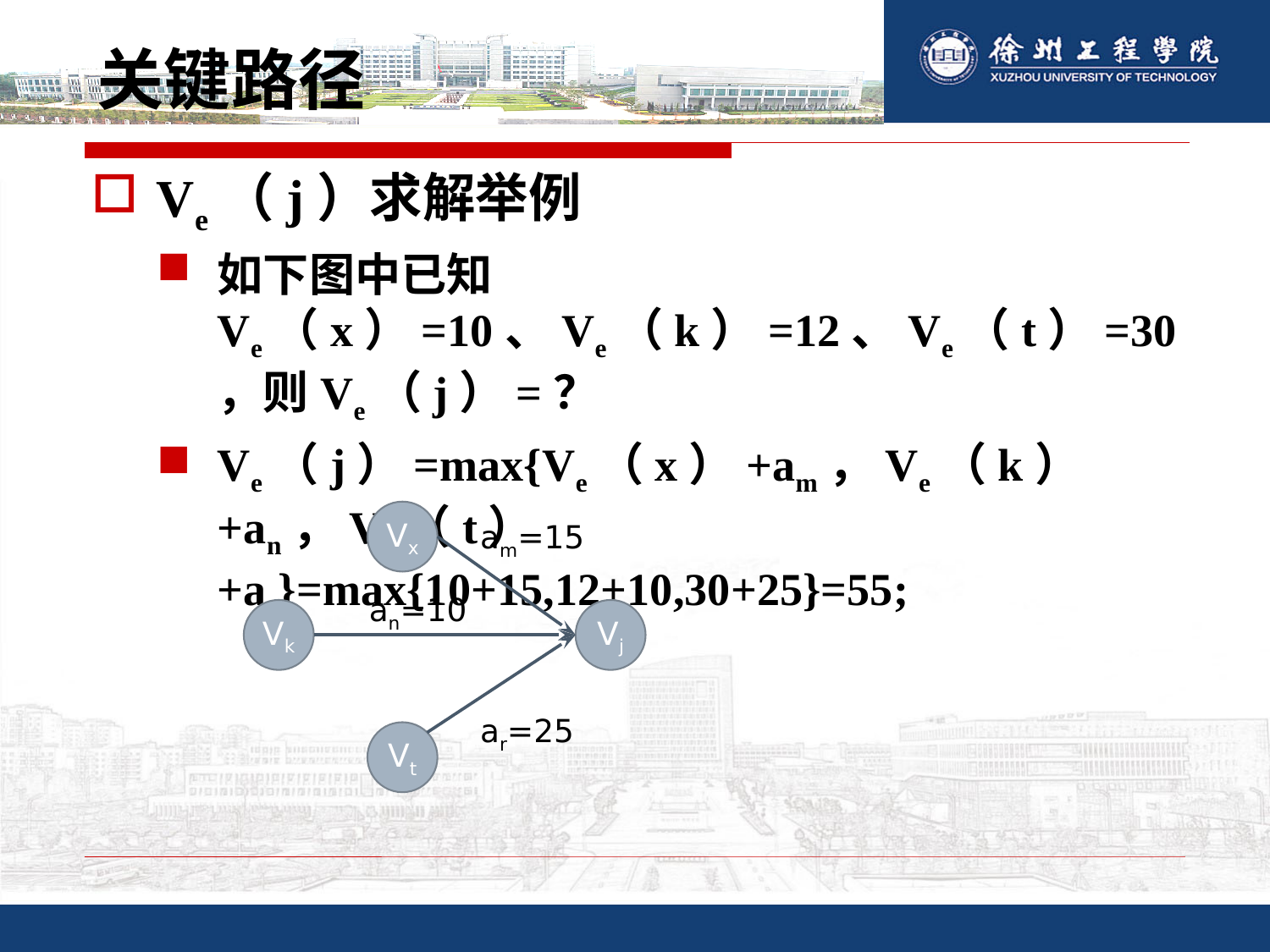

# 关键路径
Ve（j）求解举例
如下图中已知Ve（x）=10、Ve（k）=12、Ve（t）=30，则Ve（j）=？
Ve（j）=max{Ve（x）+am，Ve（k）+an，Ve（t）+ar}=max{10+15,12+10,30+25}=55;

Vx
am=15
an=10
Vk
Vj
ar=25
Vt